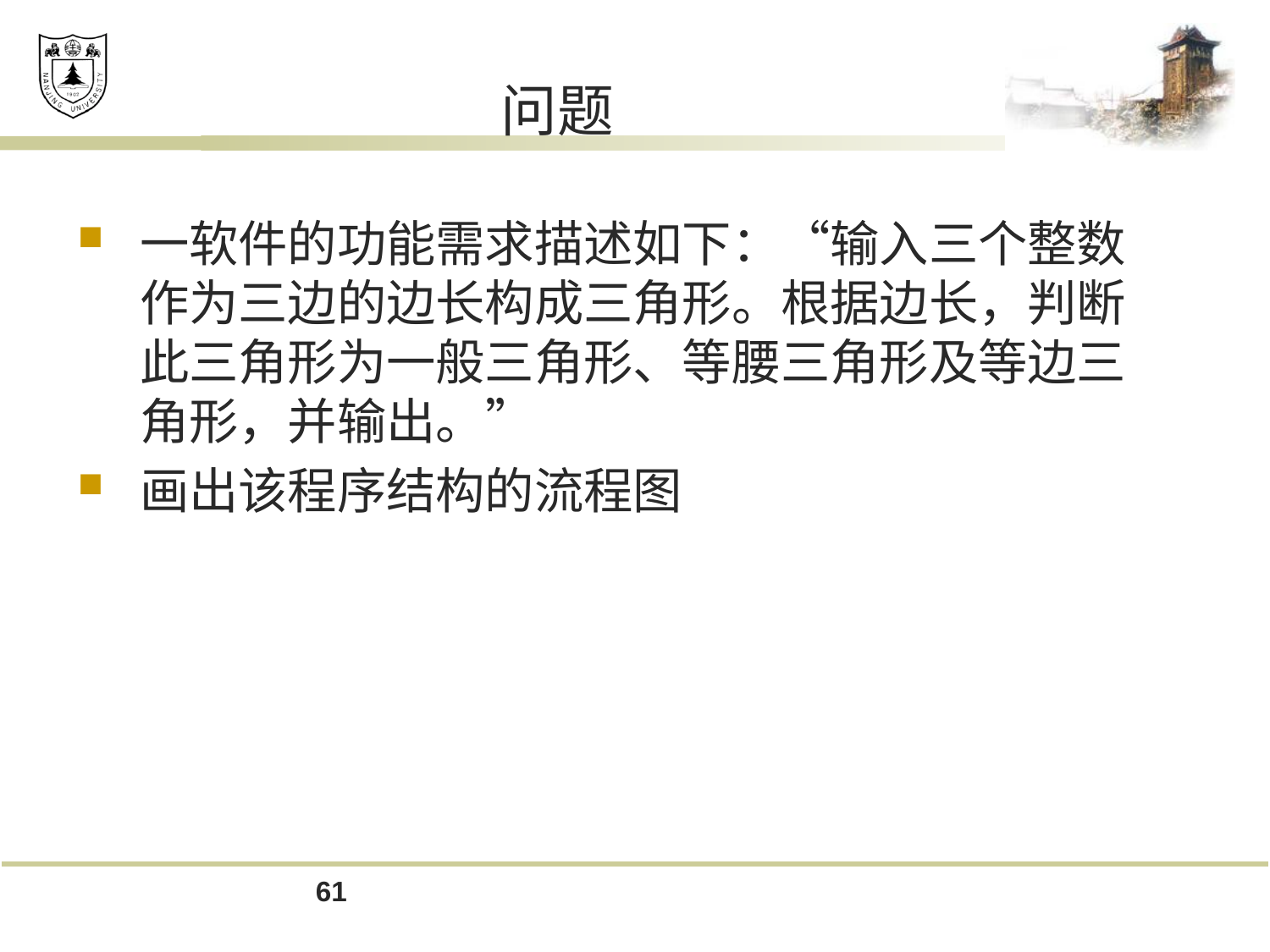

# 问题
一软件的功能需求描述如下：“输入三个整数作为三边的边长构成三角形。根据边长，判断此三角形为一般三角形、等腰三角形及等边三角形，并输出。”
画出该程序结构的流程图
61